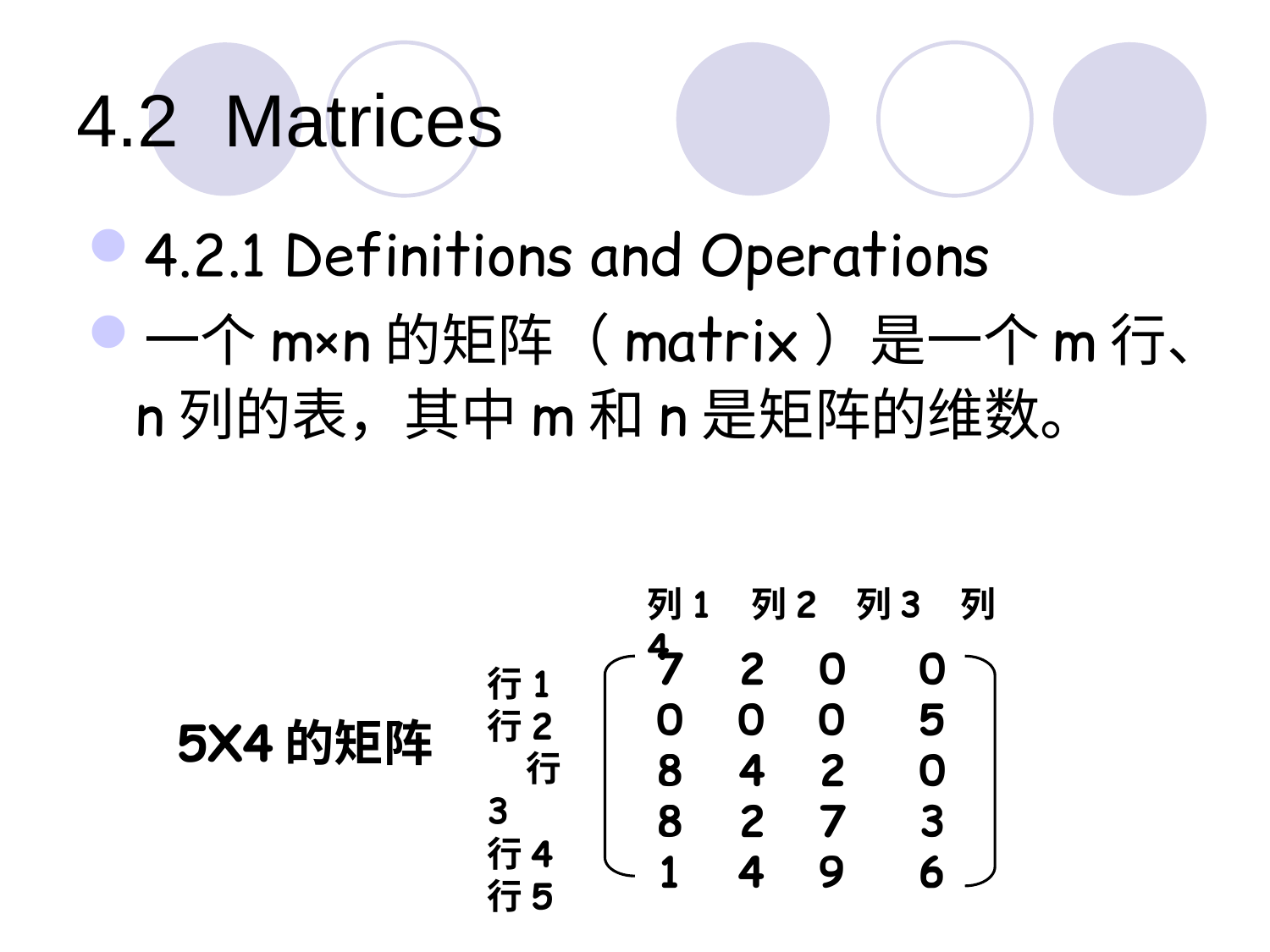

# 4.2	 Matrices
4.2.1 Definitions and Operations
一个m×n的矩阵（matrix）是一个m行、n列的表，其中m和n是矩阵的维数。
列1  列2  列3  列4
 2   0    0
0   0   0    5
 4   2    0
 2   7    3
1   4   9    6
行1 行2   行3   行4行5

5X4的矩阵

19